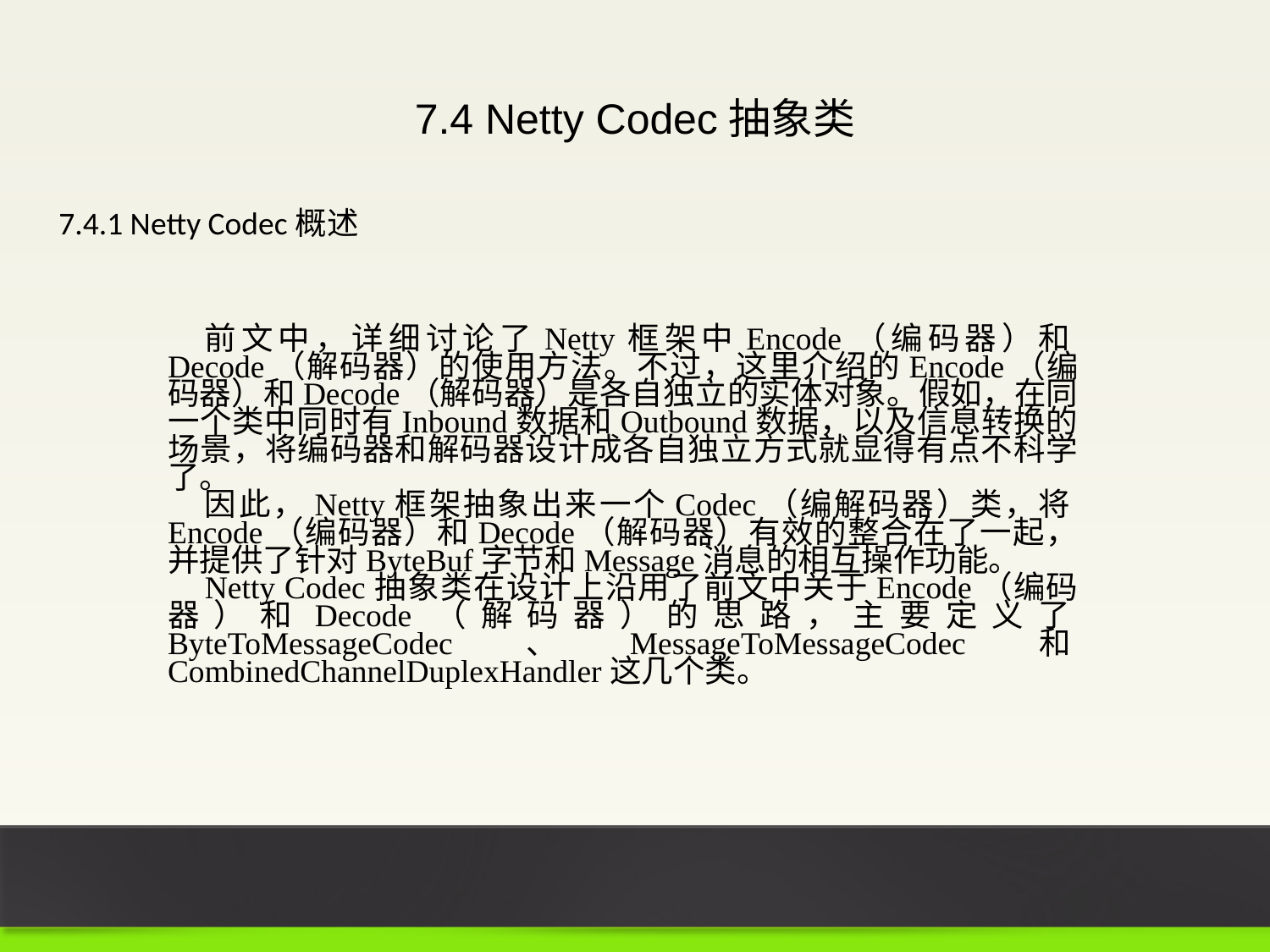

7.4 Netty Codec抽象类
7.4.1 Netty Codec概述
前文中，详细讨论了Netty框架中Encode（编码器）和Decode（解码器）的使用方法。不过，这里介绍的Encode（编码器）和Decode（解码器）是各自独立的实体对象。假如，在同一个类中同时有Inbound数据和Outbound数据，以及信息转换的场景，将编码器和解码器设计成各自独立方式就显得有点不科学了。
因此，Netty框架抽象出来一个Codec（编解码器）类，将Encode（编码器）和Decode（解码器）有效的整合在了一起，并提供了针对ByteBuf字节和Message消息的相互操作功能。
Netty Codec抽象类在设计上沿用了前文中关于Encode（编码器）和Decode（解码器）的思路，主要定义了ByteToMessageCodec、MessageToMessageCodec和CombinedChannelDuplexHandler这几个类。